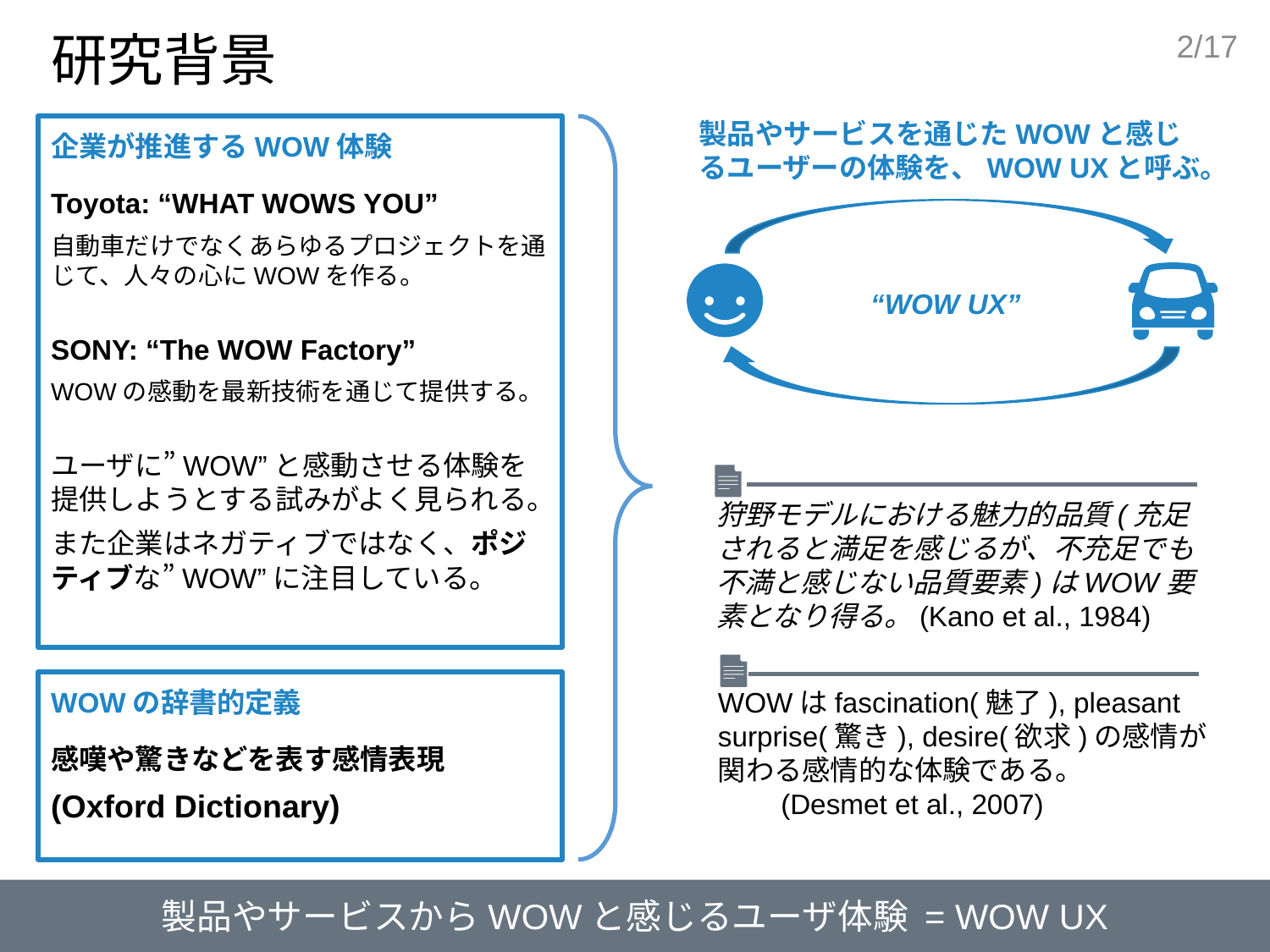

2/17
研究背景
製品やサービスを通じたWOWと感じるユーザーの体験を、WOW UXと呼ぶ。

企業が推進するWOW体験

Toyota: “WHAT WOWS YOU”
自動車だけでなくあらゆるプロジェクトを通じて、人々の心にWOWを作る。

SONY: “The WOW Factory”
WOWの感動を最新技術を通じて提供する。

ユーザに”WOW”と感動させる体験を提供しようとする試みがよく見られる。
また企業はネガティブではなく、ポジティブな”WOW”に注目している。

“WOW UX”

狩野モデルにおける魅力的品質(充足されると満足を感じるが、不充足でも不満と感じない品質要素)はWOW要素となり得る。(Kano et al., 1984)

WOWの辞書的定義

感嘆や驚きなどを表す感情表現
(Oxford Dictionary)
WOWはfascination(魅了), pleasant surprise(驚き), desire(欲求)の感情が関わる感情的な体験である。 　　　　　　(Desmet et al., 2007)
製品やサービスからWOWと感じるユーザ体験 = WOW UX